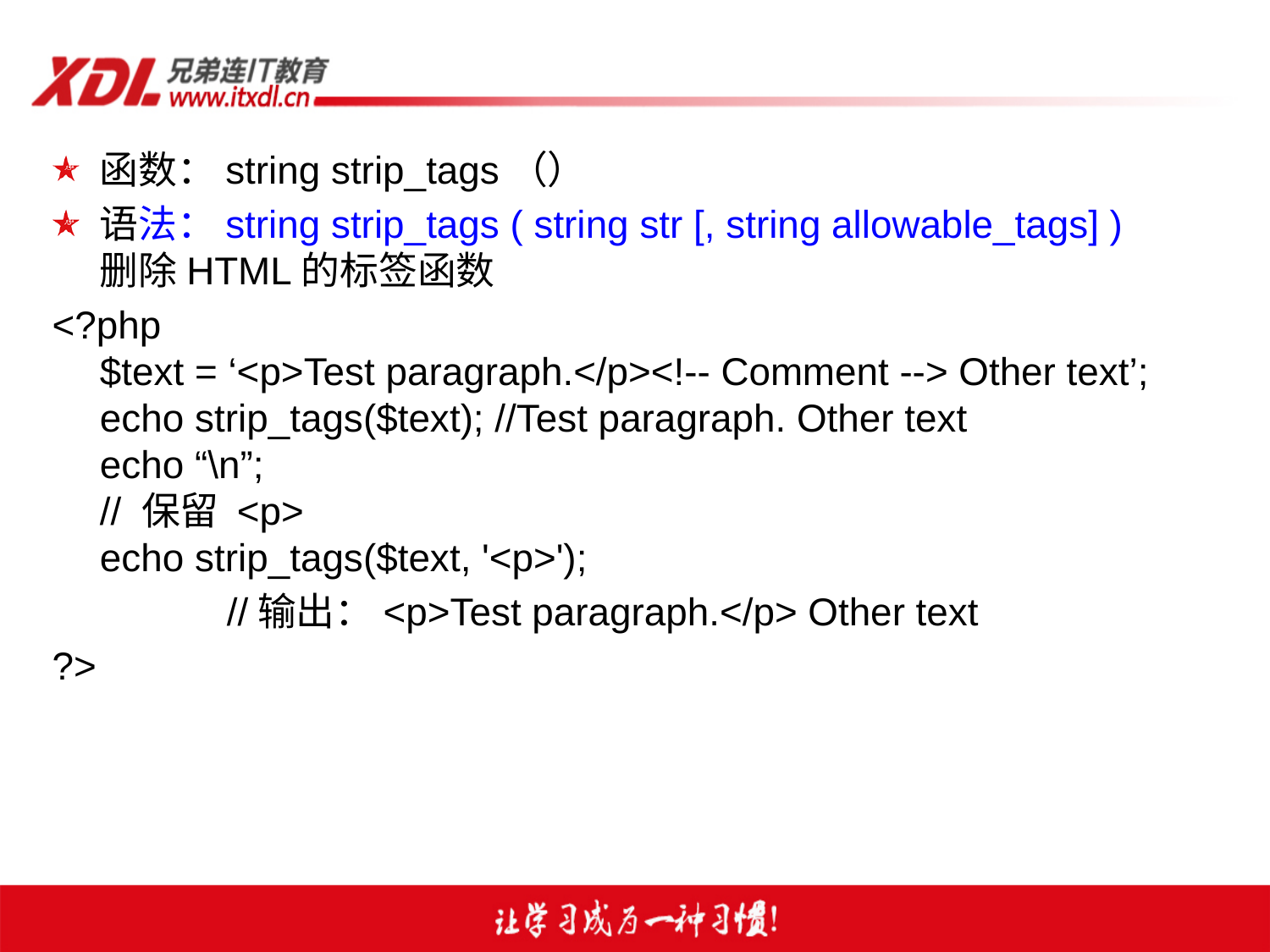

函数：string strip_tags（）
语法：string strip_tags ( string str [, string allowable_tags] )
删除HTML的标签函数
<?php
$text = ‘<p>Test paragraph.</p><!-- Comment --> Other text’;
echo strip_tags($text); //Test paragraph. Other text
echo “\n”;
// 保留 <p>
echo strip_tags($text, '<p>');
		//输出：<p>Test paragraph.</p> Other text
?>